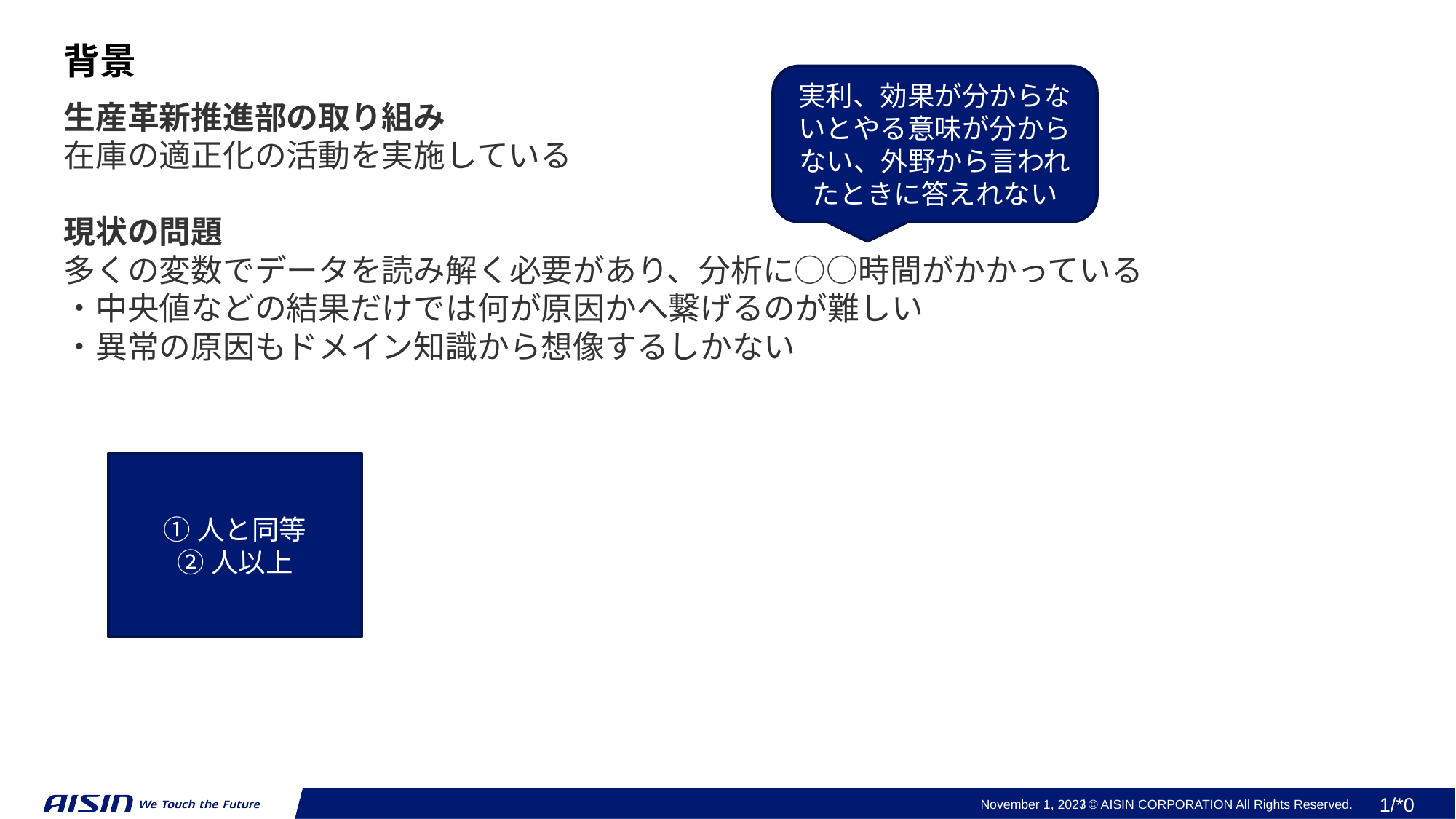

背景
実利、効果が分からないとやる意味が分からない、外野から言われたときに答えれない
生産革新推進部の取り組み
在庫の適正化の活動を実施している

現状の問題
多くの変数でデータを読み解く必要があり、分析に○○時間がかかっている
・中央値などの結果だけでは何が原因かへ繋げるのが難しい
・異常の原因もドメイン知識から想像するしかない

➀人と同等
➁人以上
November 1, 2023